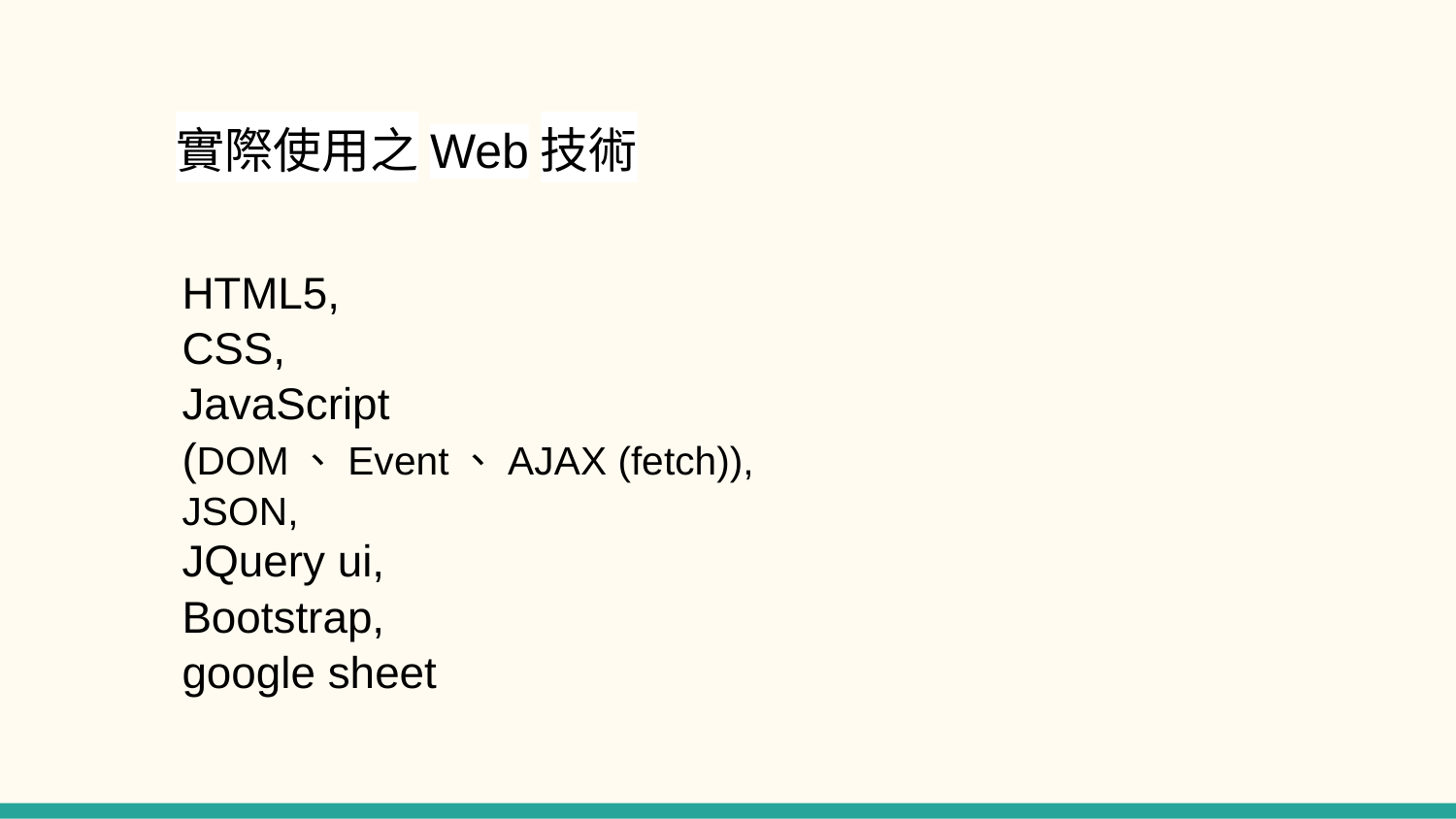

# 實際使用之Web技術

HTML5,
CSS,
JavaScript
(DOM、Event、AJAX (fetch)),
JSON,
JQuery ui,
Bootstrap,
google sheet